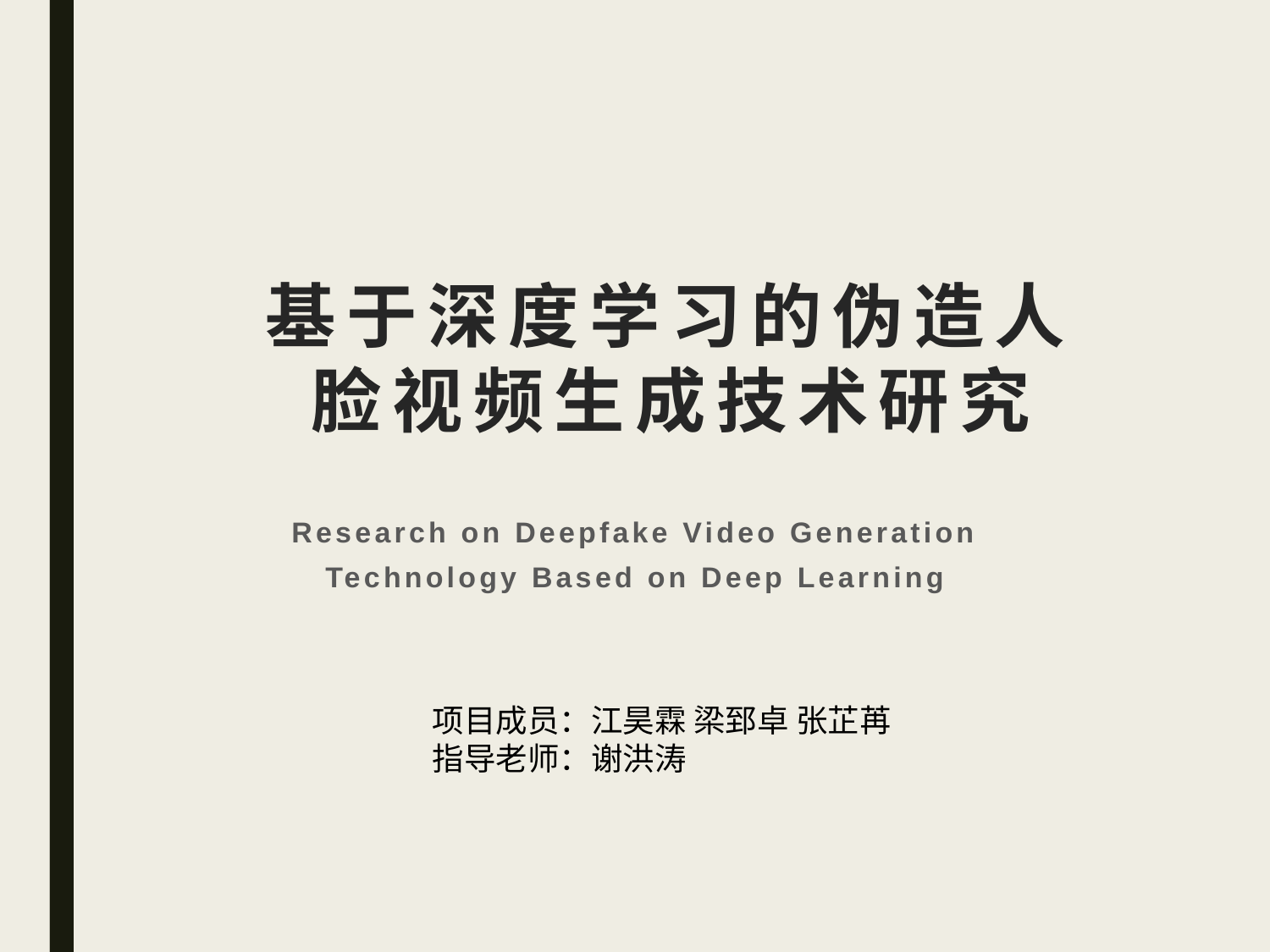

基于深度学习的伪造人脸视频生成技术研究
Research on Deepfake Video Generation Technology Based on Deep Learning
项目成员：江昊霖 梁郅卓 张芷苒
指导老师：谢洪涛